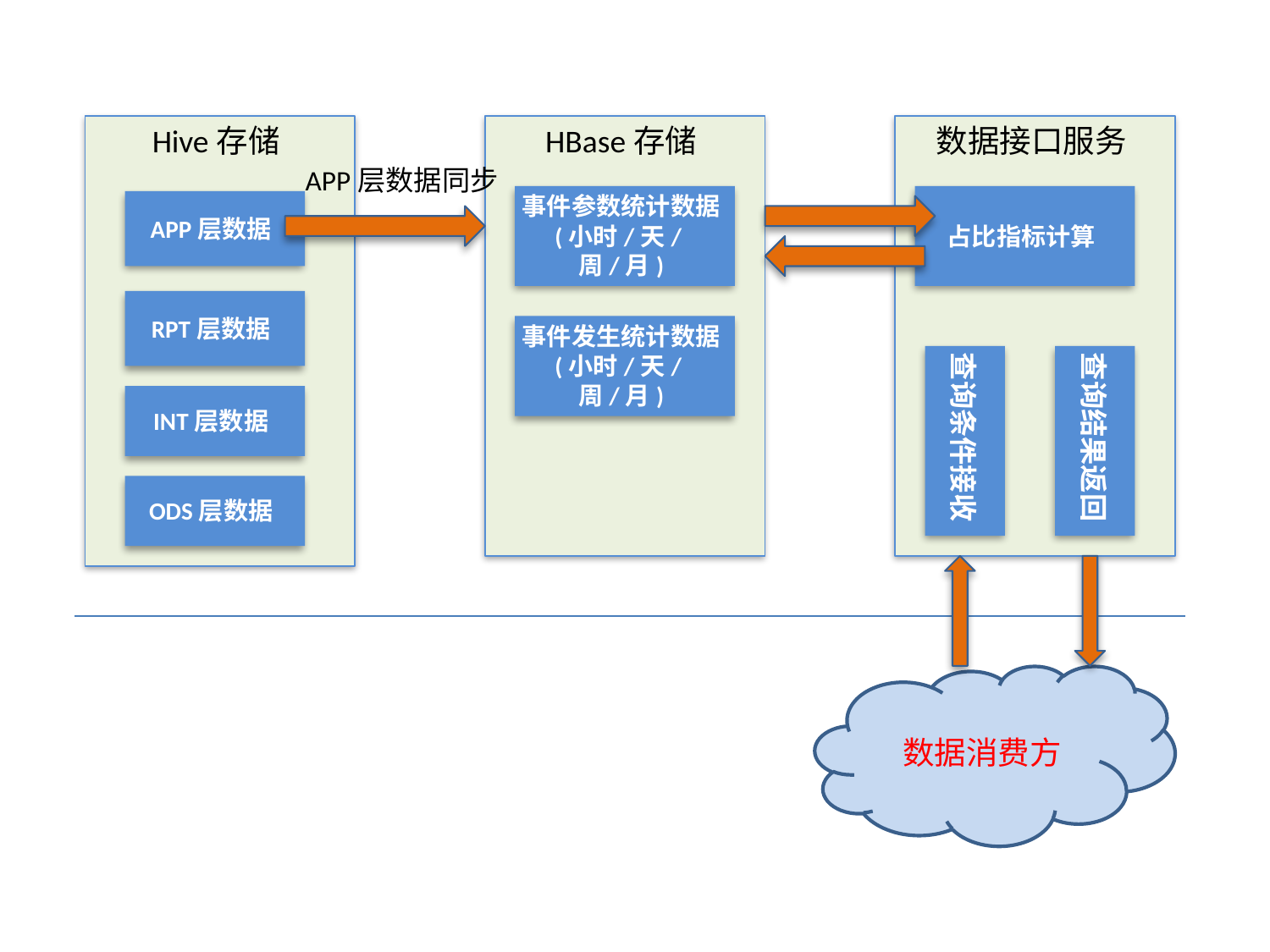

Hive存储
HBase存储
数据接口服务

APP层数据同步

事件参数统计数据
(小时/天/周/月)
占比指标计算
APP层数据
RPT层数据
事件发生统计数据
(小时/天/周/月)
查询条件接收
查询结果返回
INT层数据
ODS层数据

数据消费方